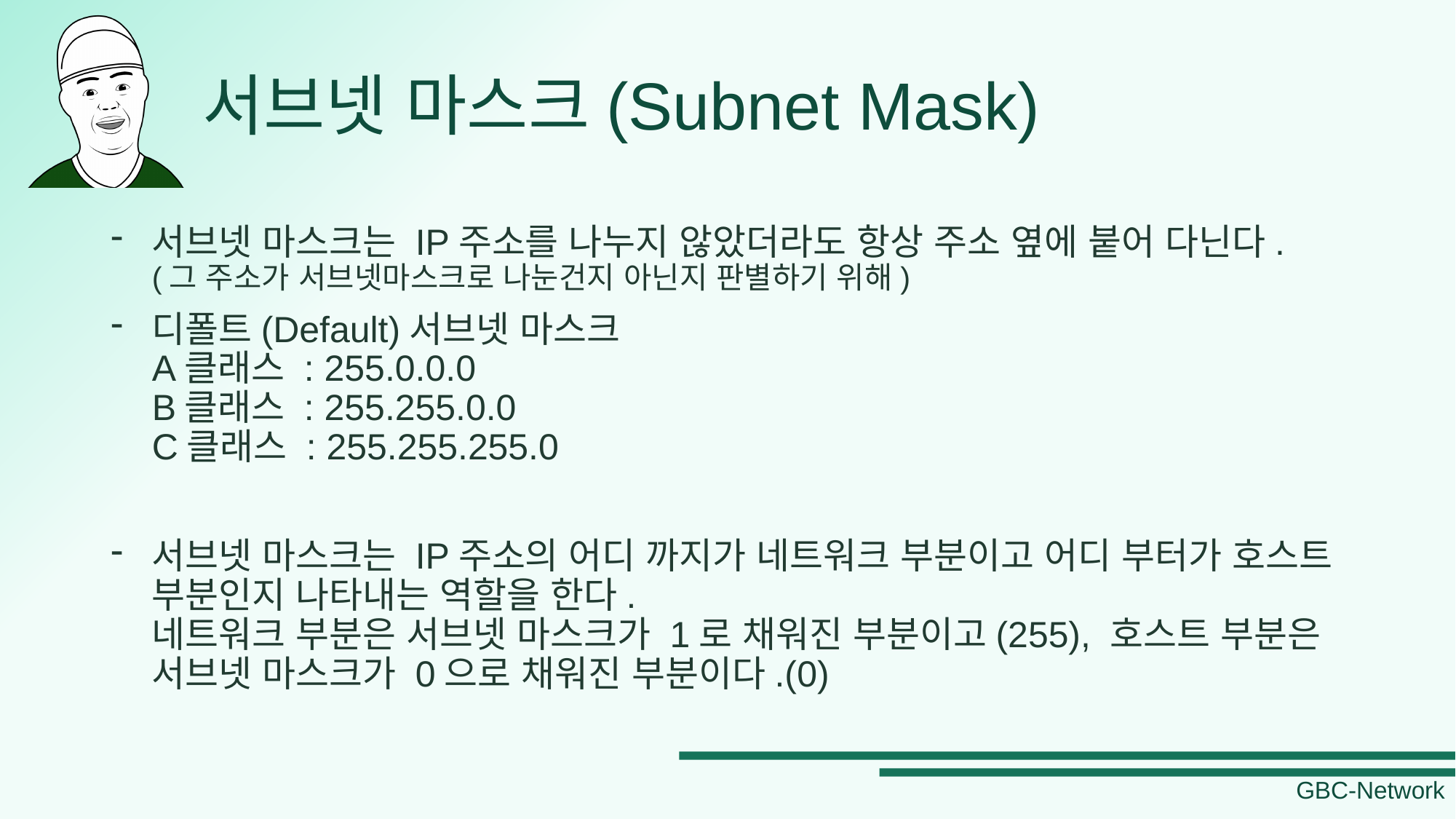

# 서브넷 마스크(Subnet Mask)
서브넷 마스크는 IP주소를 나누지 않았더라도 항상 주소 옆에 붙어 다닌다.
(그 주소가 서브넷마스크로 나눈건지 아닌지 판별하기 위해)
디폴트(Default)서브넷 마스크
A클래스 : 255.0.0.0
B클래스 : 255.255.0.0
C클래스 : 255.255.255.0

서브넷 마스크는 IP주소의 어디 까지가 네트워크 부분이고 어디 부터가 호스트 부분인지 나타내는 역할을 한다.
네트워크 부분은 서브넷 마스크가 1로 채워진 부분이고(255), 호스트 부분은 서브넷 마스크가 0으로 채워진 부분이다.(0)